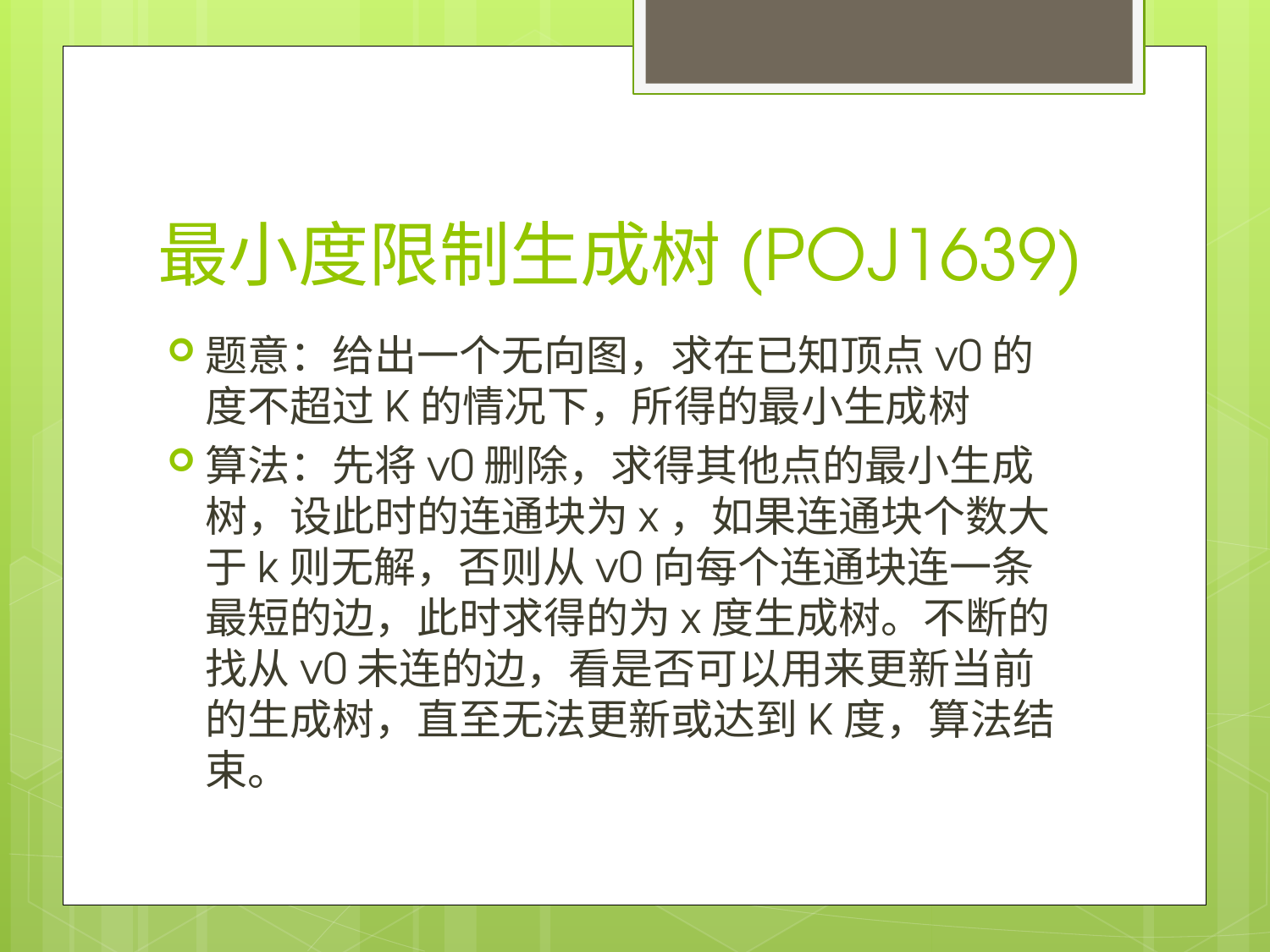

# 最小度限制生成树(POJ1639)
题意：给出一个无向图，求在已知顶点v0的度不超过K的情况下，所得的最小生成树
算法：先将v0删除，求得其他点的最小生成树，设此时的连通块为x，如果连通块个数大于k则无解，否则从v0向每个连通块连一条最短的边，此时求得的为x度生成树。不断的找从v0未连的边，看是否可以用来更新当前的生成树，直至无法更新或达到K度，算法结束。